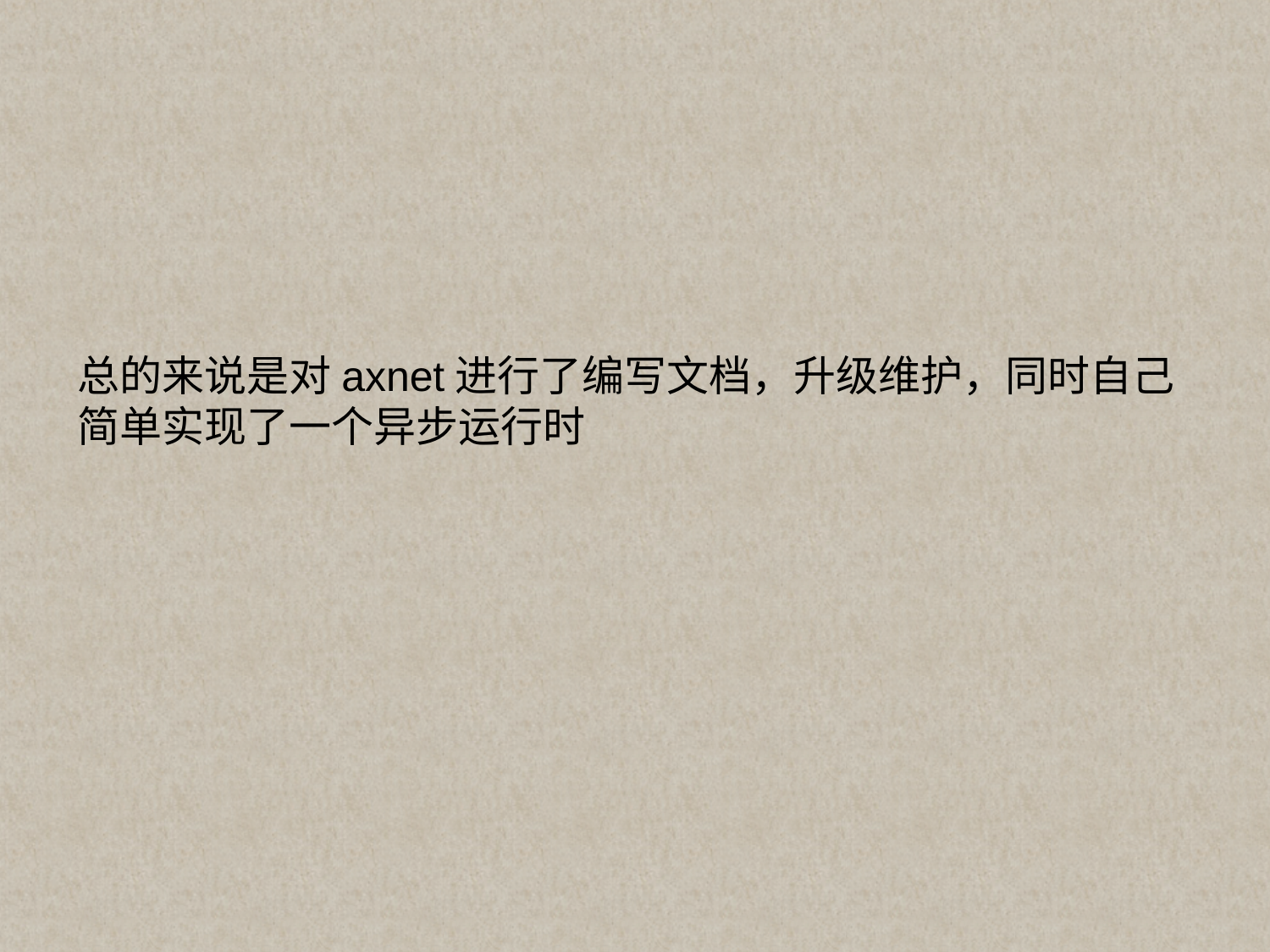

总的来说是对axnet进行了编写文档，升级维护，同时自己简单实现了一个异步运行时